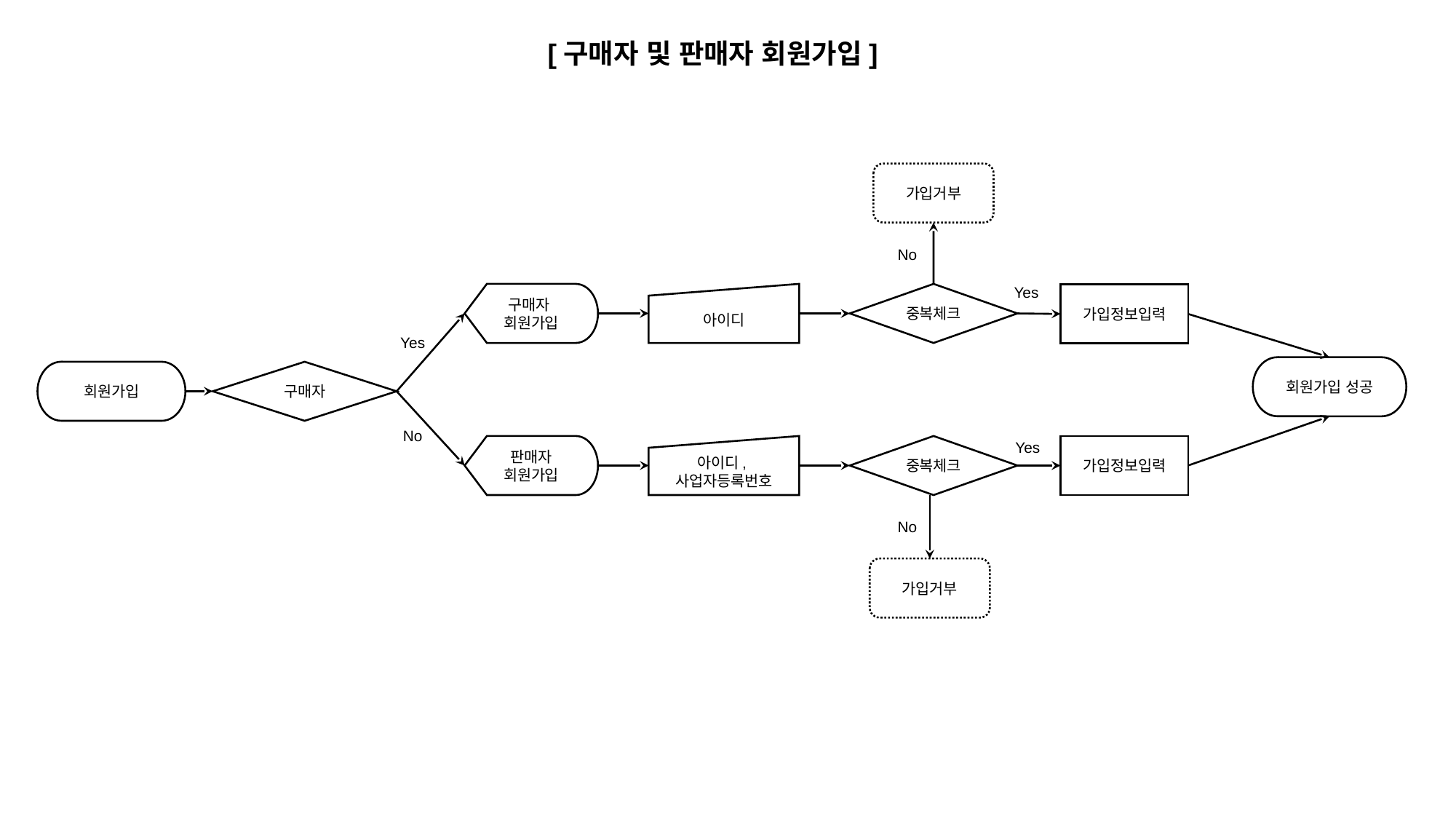

[구매자 및 판매자 회원가입]
가입거부
No
Yes
아이디
중복체크
구매자
회원가입
가입정보입력
Yes
회원가입 성공
회원가입
구매자
No
Yes
가입정보입력
판매자
회원가입
아이디,
사업자등록번호
중복체크
No
가입거부